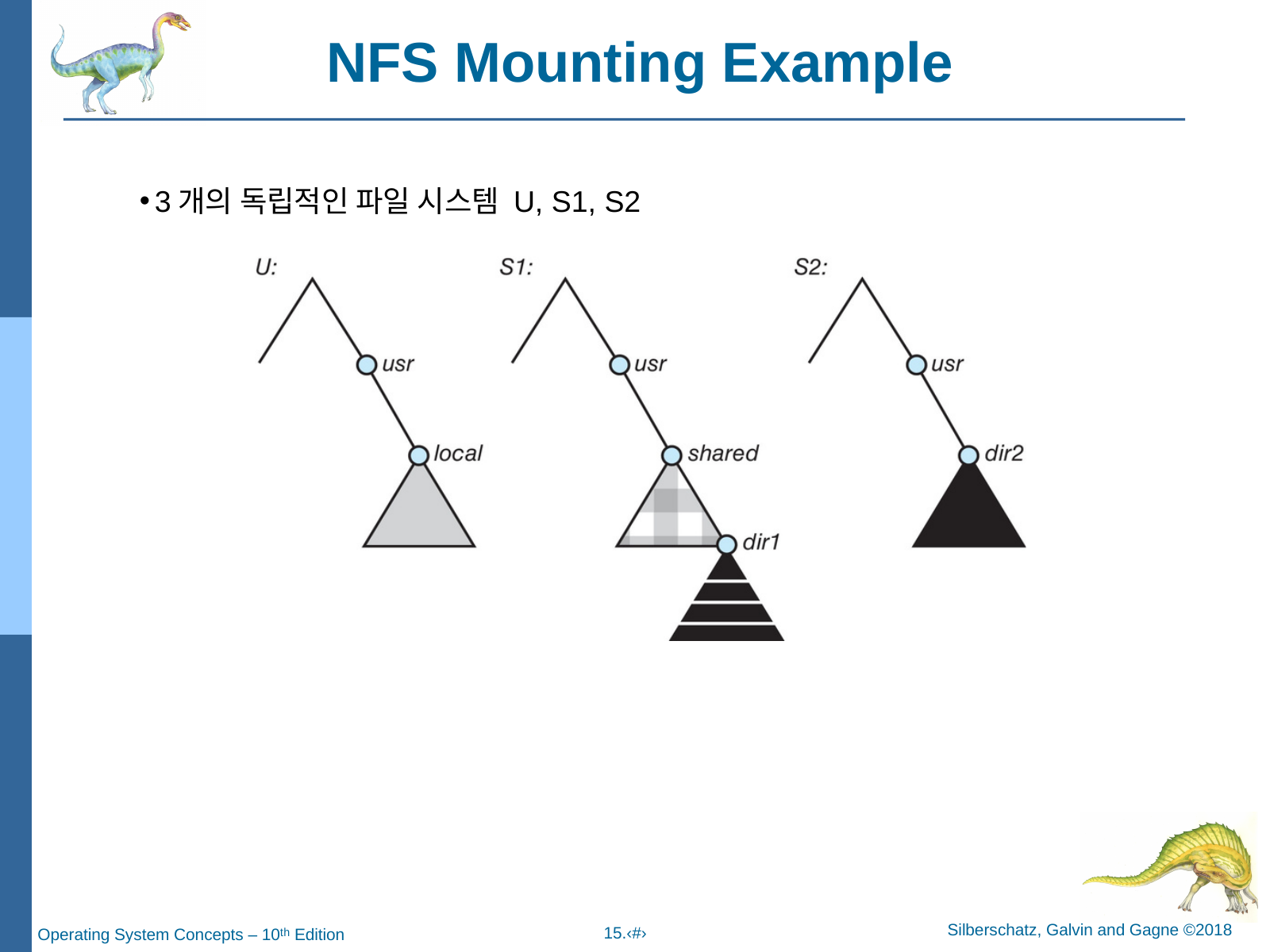

NFS Mounting Example

3개의 독립적인 파일 시스템 U, S1, S2

Silberschatz, Galvin and Gagne ©2018
15.‹#›
Operating System Concepts – 10ᵗʰ Edition